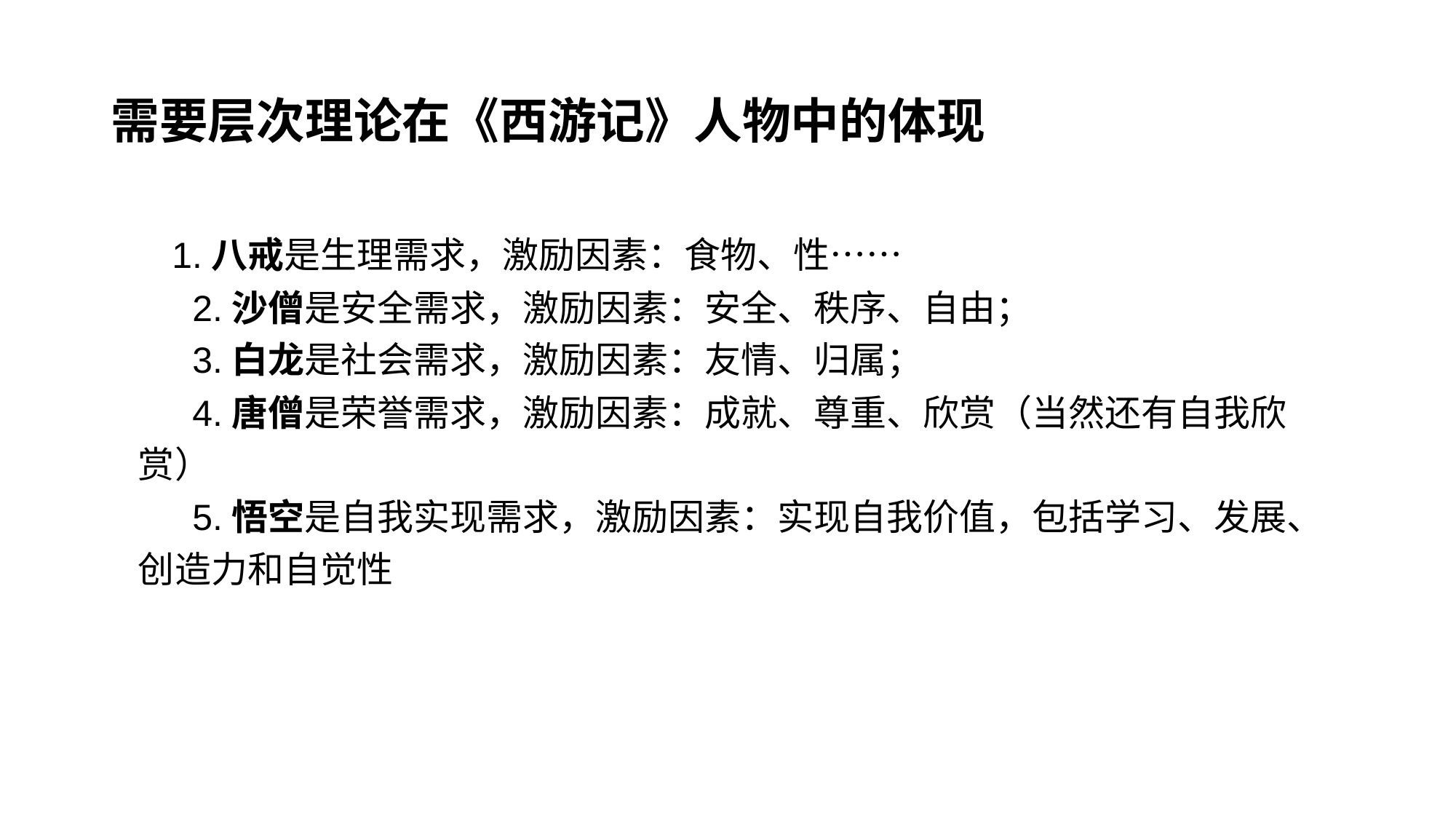

# 需要层次理论在《西游记》人物中的体现
      1.八戒是生理需求，激励因素：食物、性……
　　2.沙僧是安全需求，激励因素：安全、秩序、自由；
　　3.白龙是社会需求，激励因素：友情、归属；
　　4.唐僧是荣誉需求，激励因素：成就、尊重、欣赏（当然还有自我欣赏）
　　5.悟空是自我实现需求，激励因素：实现自我价值，包括学习、发展、创造力和自觉性